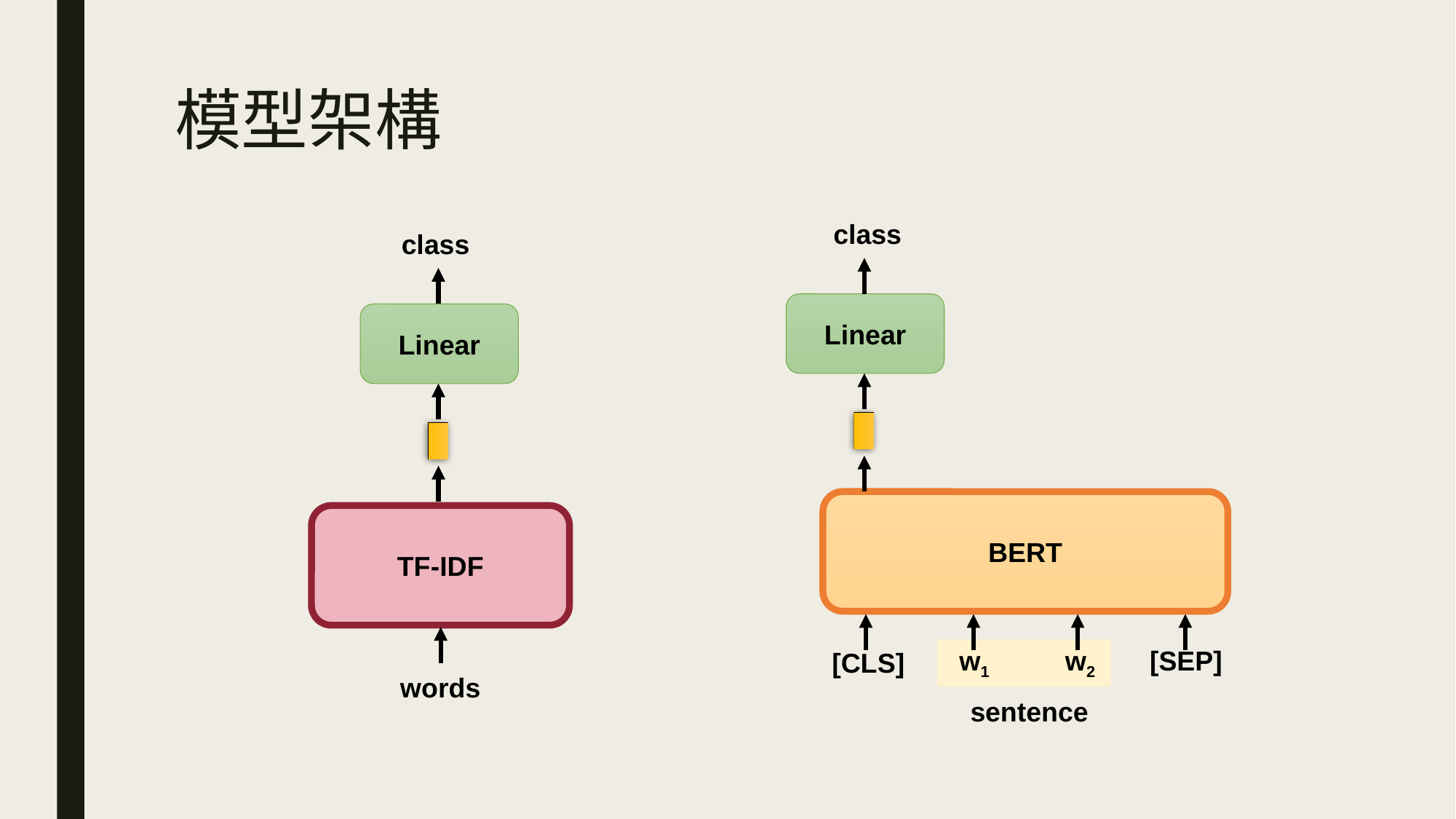

# 模型架構
class
Linear

BERT
w1
w2

[CLS]
sentence
[SEP]
class
Linear

TF-IDF

words